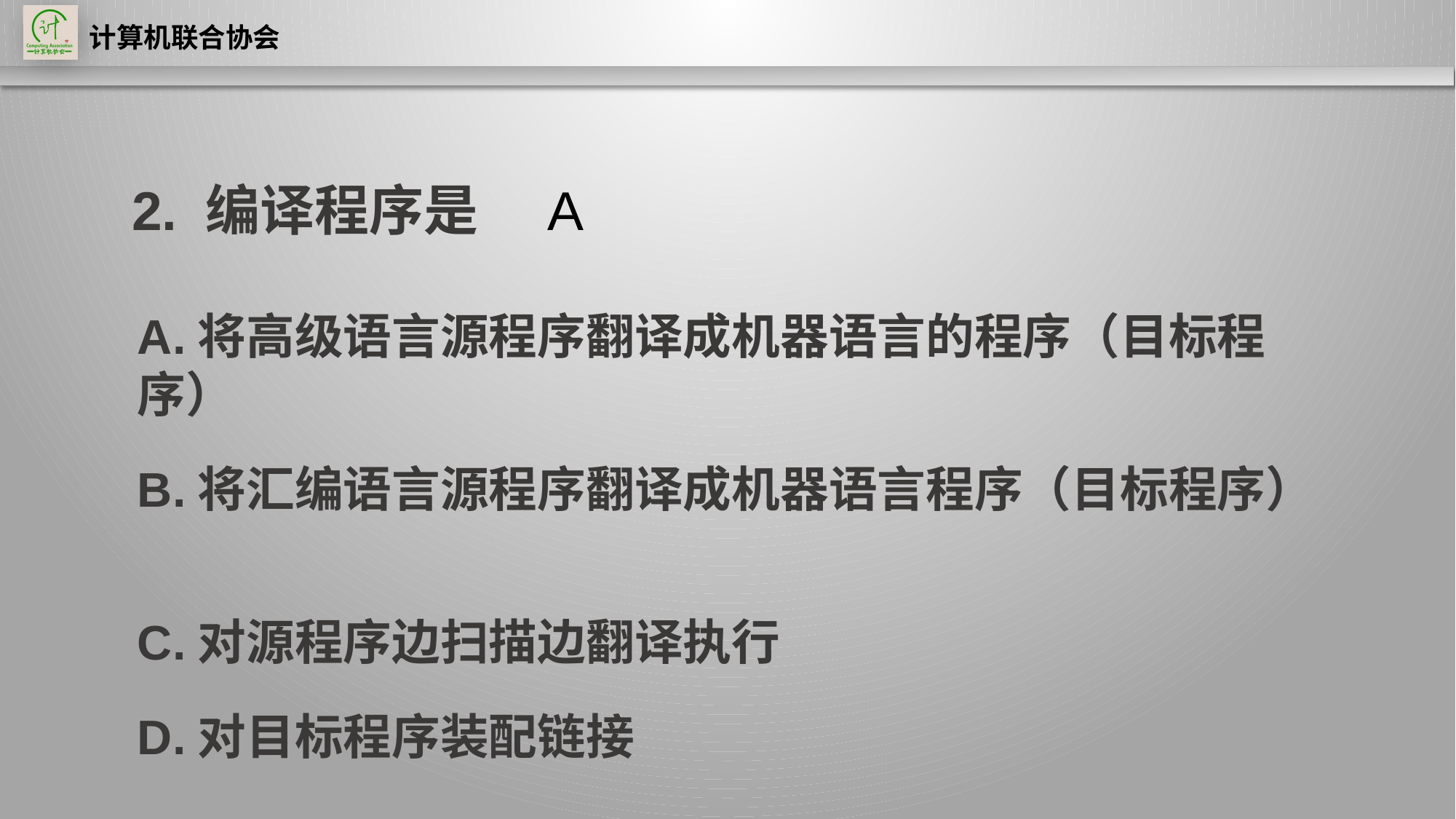

A
2. 编译程序是
A.将高级语言源程序翻译成机器语言的程序（目标程序）
B.将汇编语言源程序翻译成机器语言程序（目标程序）
C.对源程序边扫描边翻译执行
D.对目标程序装配链接